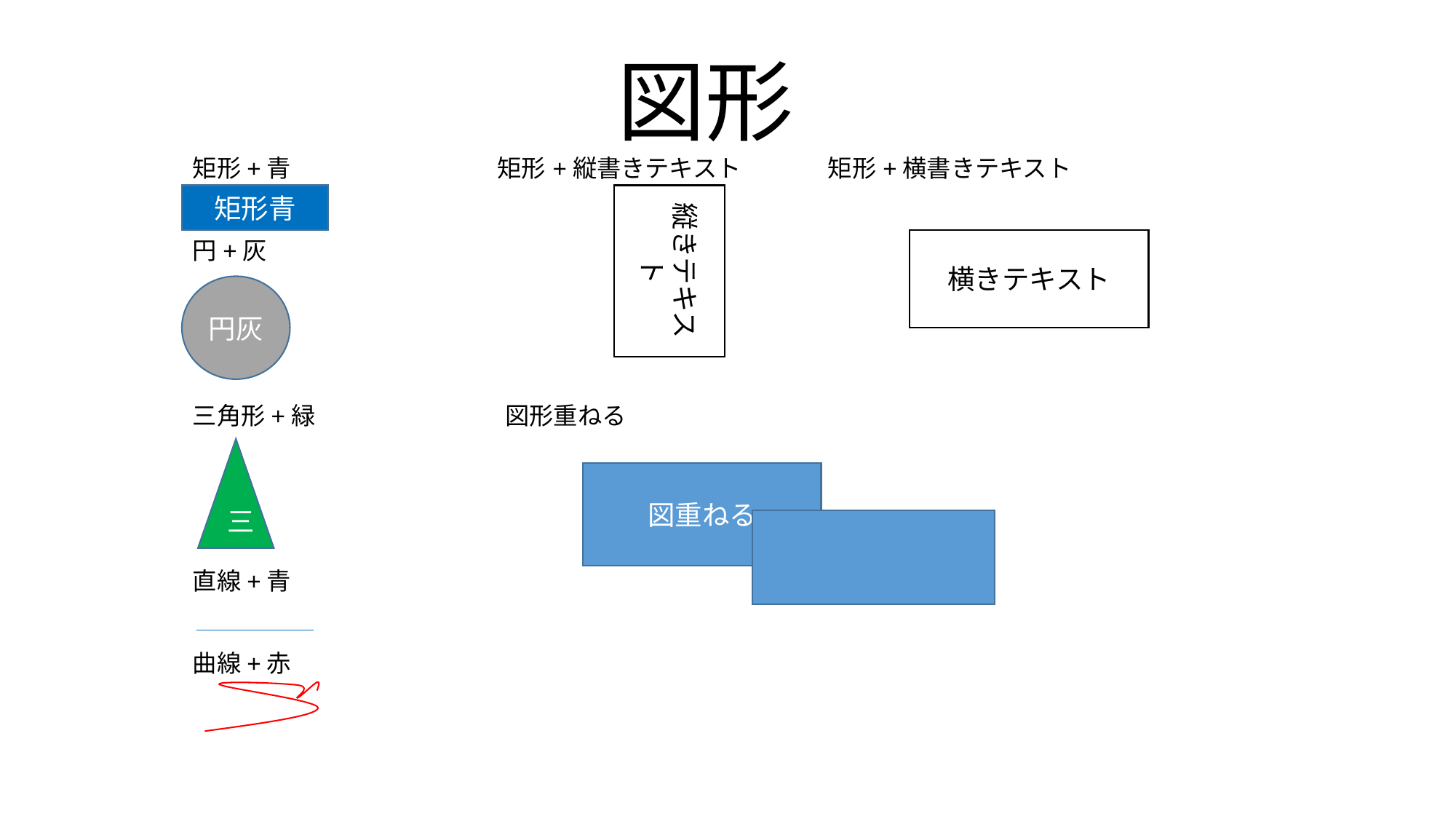

# 図形
矩形+青                                      矩形+縦書きテキスト                矩形+横書きテキスト

円+灰

三角形+緑                                   図形重ねる

直線+青

曲線+赤

矩形青
縦きテキスト
横きテキスト
円灰
三
図重ねる